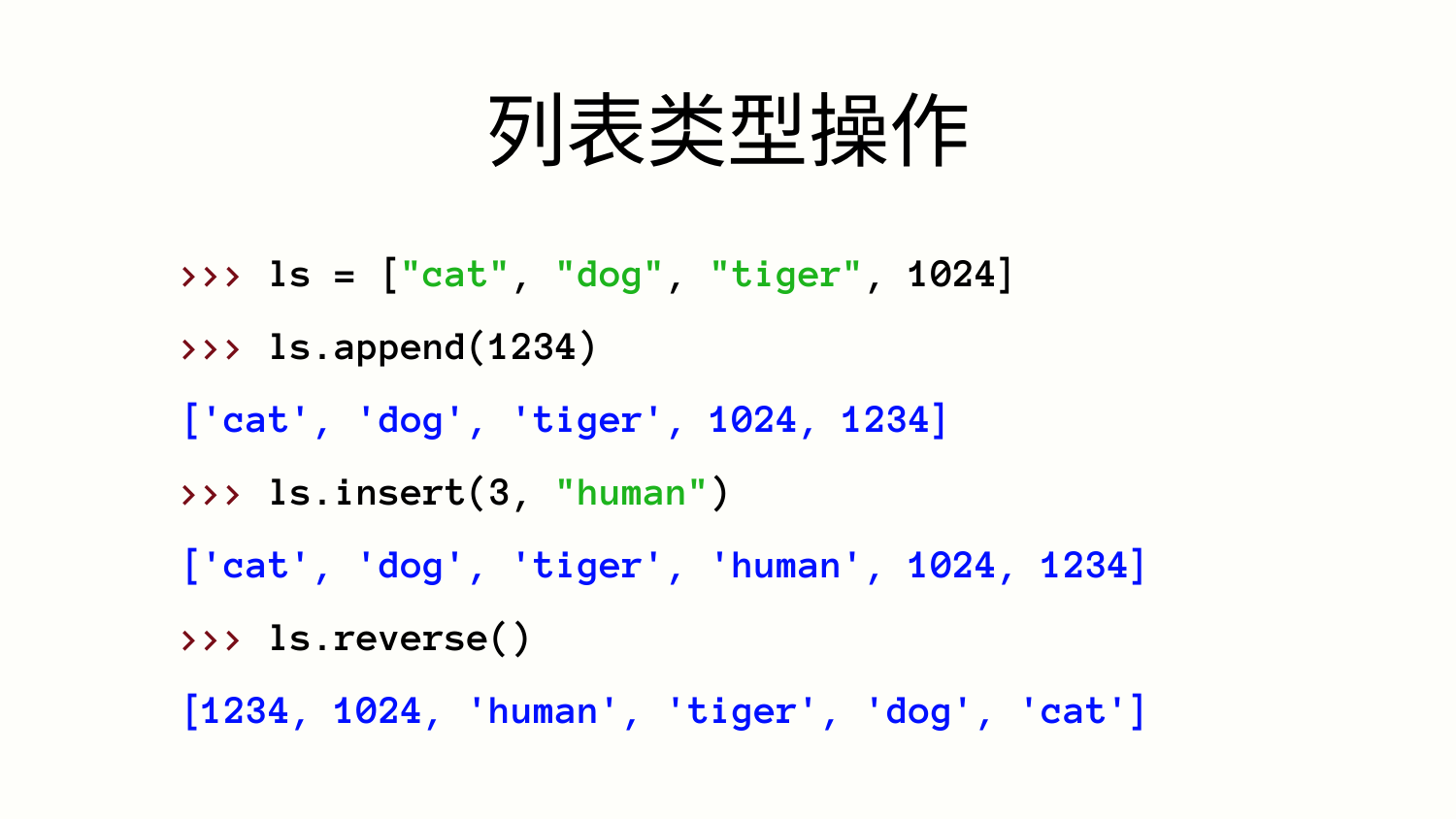

列表类型操作
>>> ls = ["cat", "dog", "tiger", 1024]
>>> ls.append(1234)
['cat', 'dog', 'tiger', 1024, 1234]
>>> ls.insert(3, "human")
['cat', 'dog', 'tiger', 'human', 1024, 1234]
>>> ls.reverse()
[1234, 1024, 'human', 'tiger', 'dog', 'cat']
47